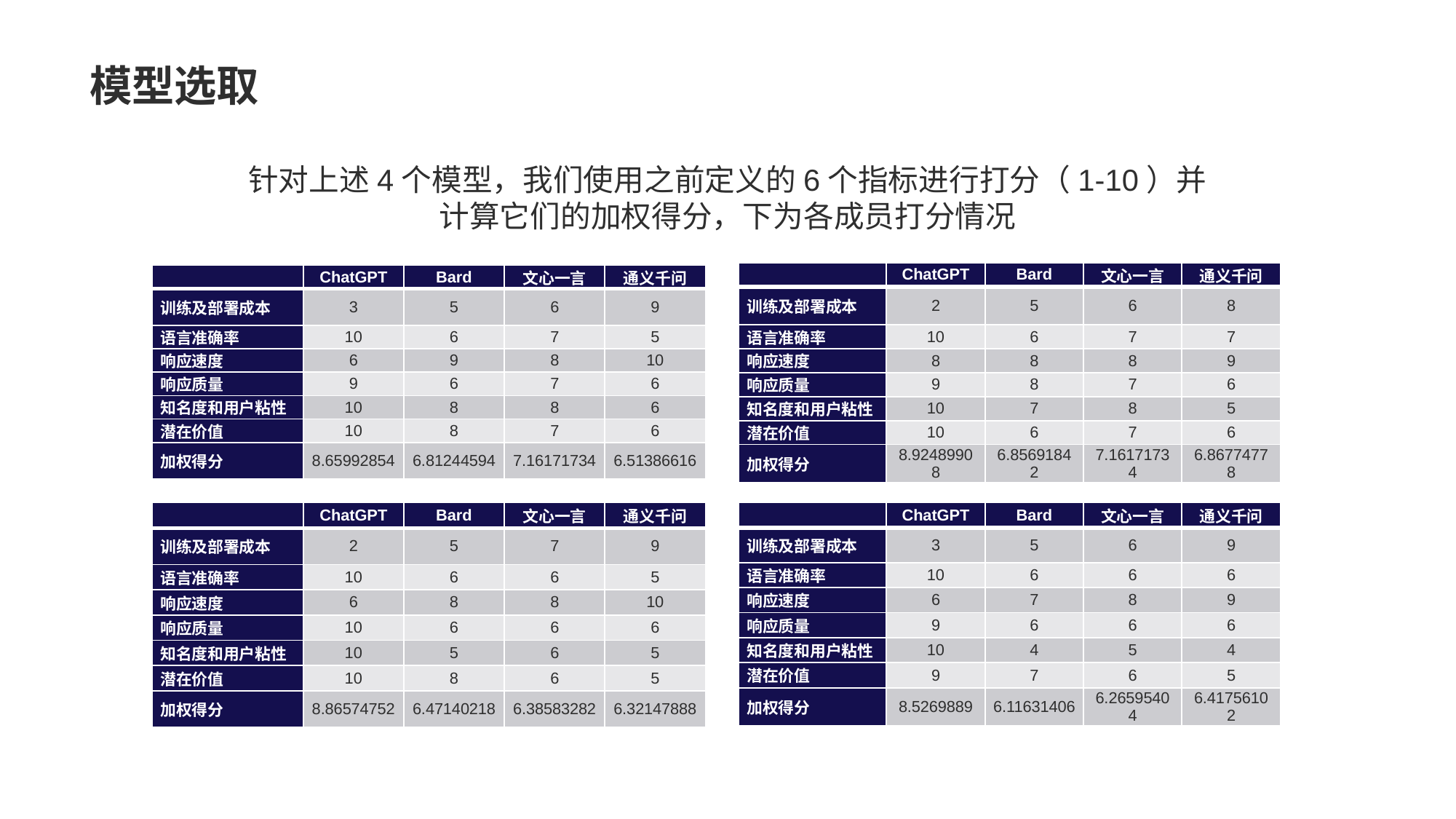

# 模型选取
针对上述4个模型，我们使用之前定义的6个指标进行打分（1-10）并计算它们的加权得分，下为各成员打分情况
|  | ChatGPT | Bard | 文心一言 | 通义千问 |
| --- | --- | --- | --- | --- |
| 训练及部署成本 | 2 | 5 | 6 | 8 |
| 语言准确率 | 10 | 6 | 7 | 7 |
| 响应速度 | 8 | 8 | 8 | 9 |
| 响应质量 | 9 | 8 | 7 | 6 |
| 知名度和用户粘性 | 10 | 7 | 8 | 5 |
| 潜在价值 | 10 | 6 | 7 | 6 |
| 加权得分 | 8.92489908 | 6.85691842 | 7.16171734 | 6.86774778 |
|  | ChatGPT | Bard | 文心一言 | 通义千问 |
| --- | --- | --- | --- | --- |
| 训练及部署成本 | 3 | 5 | 6 | 9 |
| 语言准确率 | 10 | 6 | 7 | 5 |
| 响应速度 | 6 | 9 | 8 | 10 |
| 响应质量 | 9 | 6 | 7 | 6 |
| 知名度和用户粘性 | 10 | 8 | 8 | 6 |
| 潜在价值 | 10 | 8 | 7 | 6 |
| 加权得分 | 8.65992854 | 6.81244594 | 7.16171734 | 6.51386616 |
|  | ChatGPT | Bard | 文心一言 | 通义千问 |
| --- | --- | --- | --- | --- |
| 训练及部署成本 | 2 | 5 | 7 | 9 |
| 语言准确率 | 10 | 6 | 6 | 5 |
| 响应速度 | 6 | 8 | 8 | 10 |
| 响应质量 | 10 | 6 | 6 | 6 |
| 知名度和用户粘性 | 10 | 5 | 6 | 5 |
| 潜在价值 | 10 | 8 | 6 | 5 |
| 加权得分 | 8.86574752 | 6.47140218 | 6.38583282 | 6.32147888 |
|  | ChatGPT | Bard | 文心一言 | 通义千问 |
| --- | --- | --- | --- | --- |
| 训练及部署成本 | 3 | 5 | 6 | 9 |
| 语言准确率 | 10 | 6 | 6 | 6 |
| 响应速度 | 6 | 7 | 8 | 9 |
| 响应质量 | 9 | 6 | 6 | 6 |
| 知名度和用户粘性 | 10 | 4 | 5 | 4 |
| 潜在价值 | 9 | 7 | 6 | 5 |
| 加权得分 | 8.5269889 | 6.11631406 | 6.26595404 | 6.41756102 |